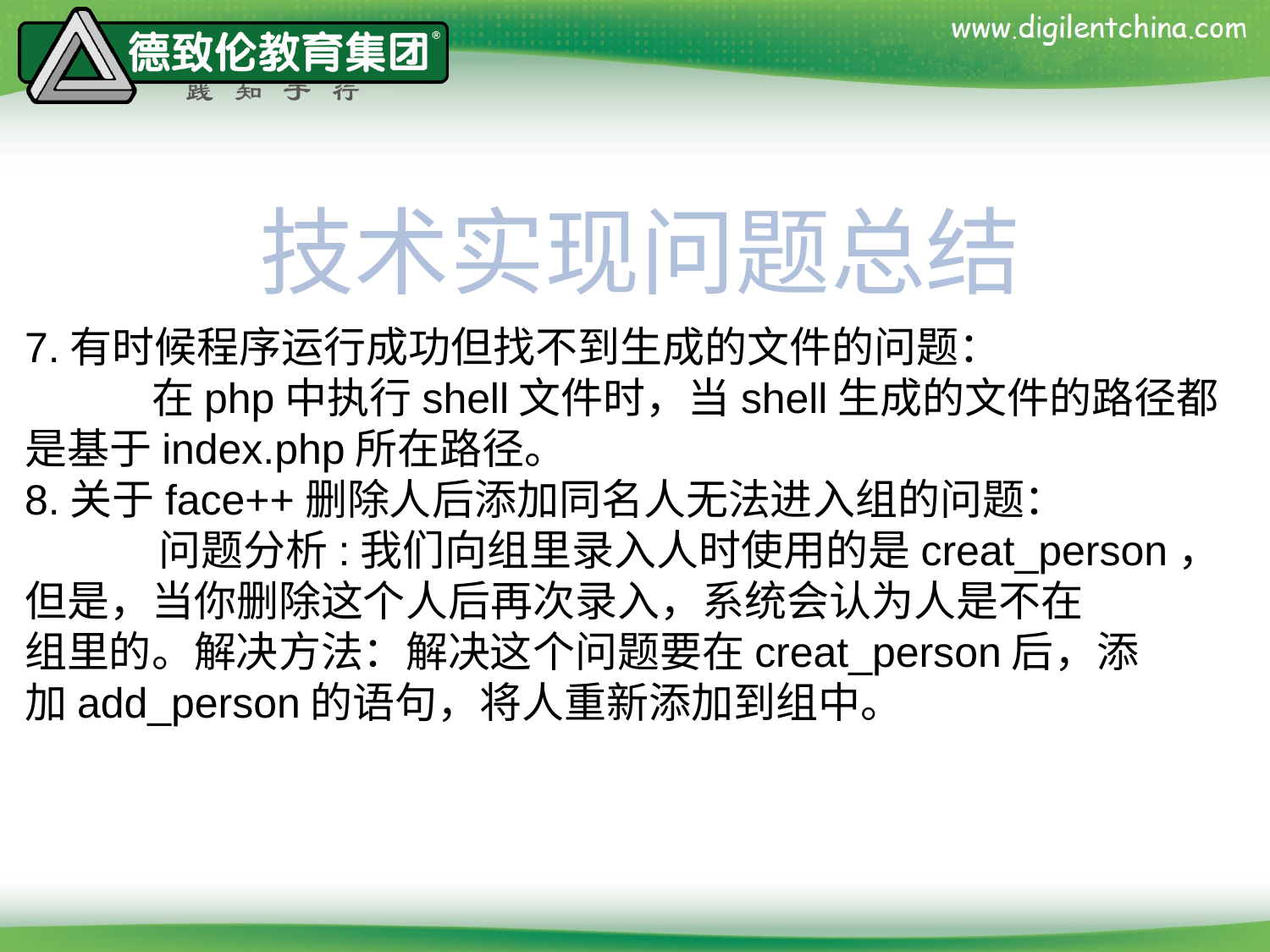

技术实现问题总结
7.有时候程序运行成功但找不到生成的文件的问题：
	在php中执行shell文件时，当shell生成的文件的路径都
是基于index.php所在路径。
8.关于face++删除人后添加同名人无法进入组的问题：
             问题分析:我们向组里录入人时使用的是creat_person，
但是，当你删除这个人后再次录入，系统会认为人是不在
组里的。解决方法：解决这个问题要在creat_person后，添
加add_person的语句，将人重新添加到组中。